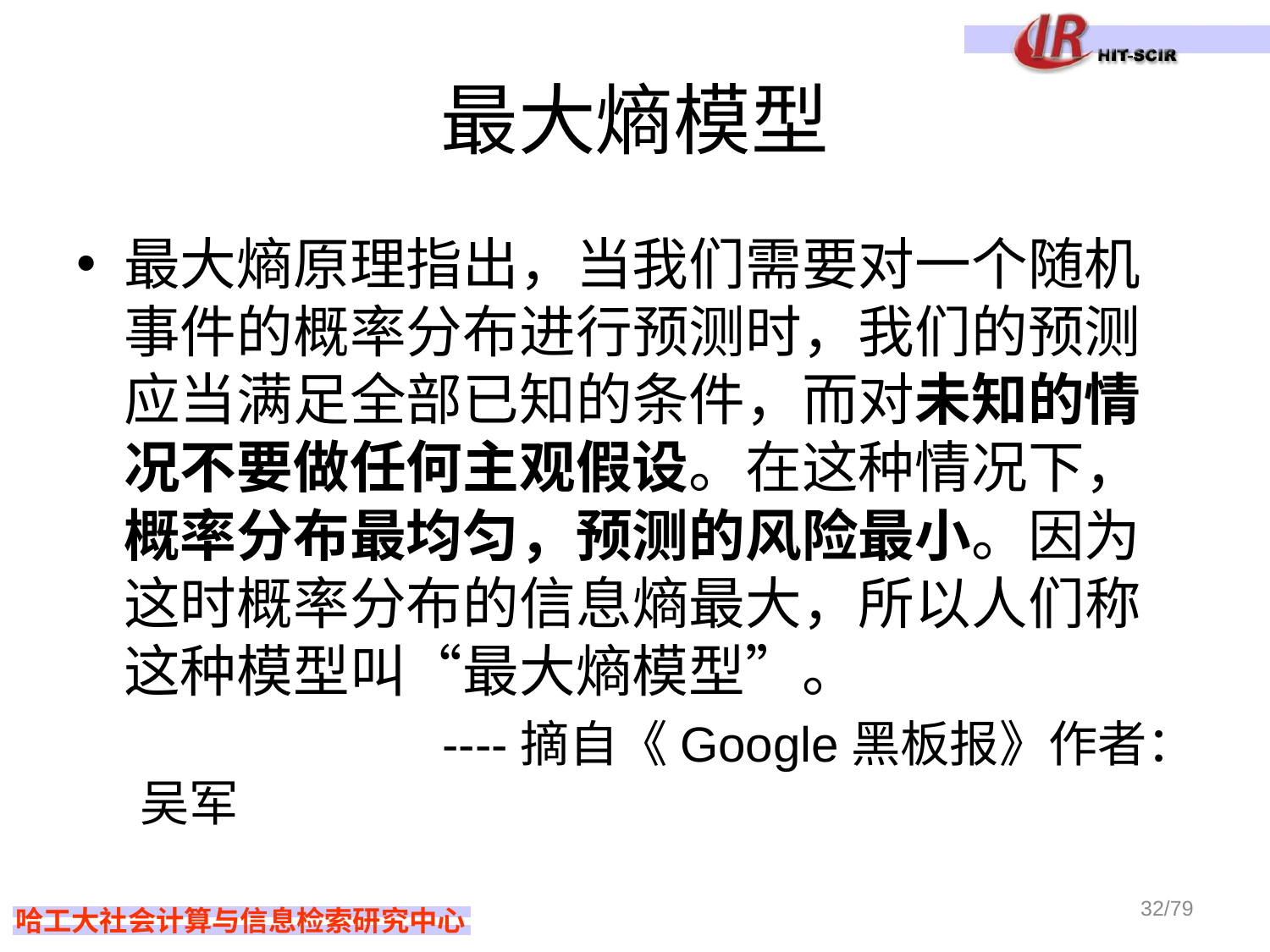

# 最大熵模型
最大熵原理指出，当我们需要对一个随机事件的概率分布进行预测时，我们的预测应当满足全部已知的条件，而对未知的情况不要做任何主观假设。在这种情况下，概率分布最均匀，预测的风险最小。因为这时概率分布的信息熵最大，所以人们称这种模型叫“最大熵模型”。
                      ----摘自《Google黑板报》作者：吴军
32/79